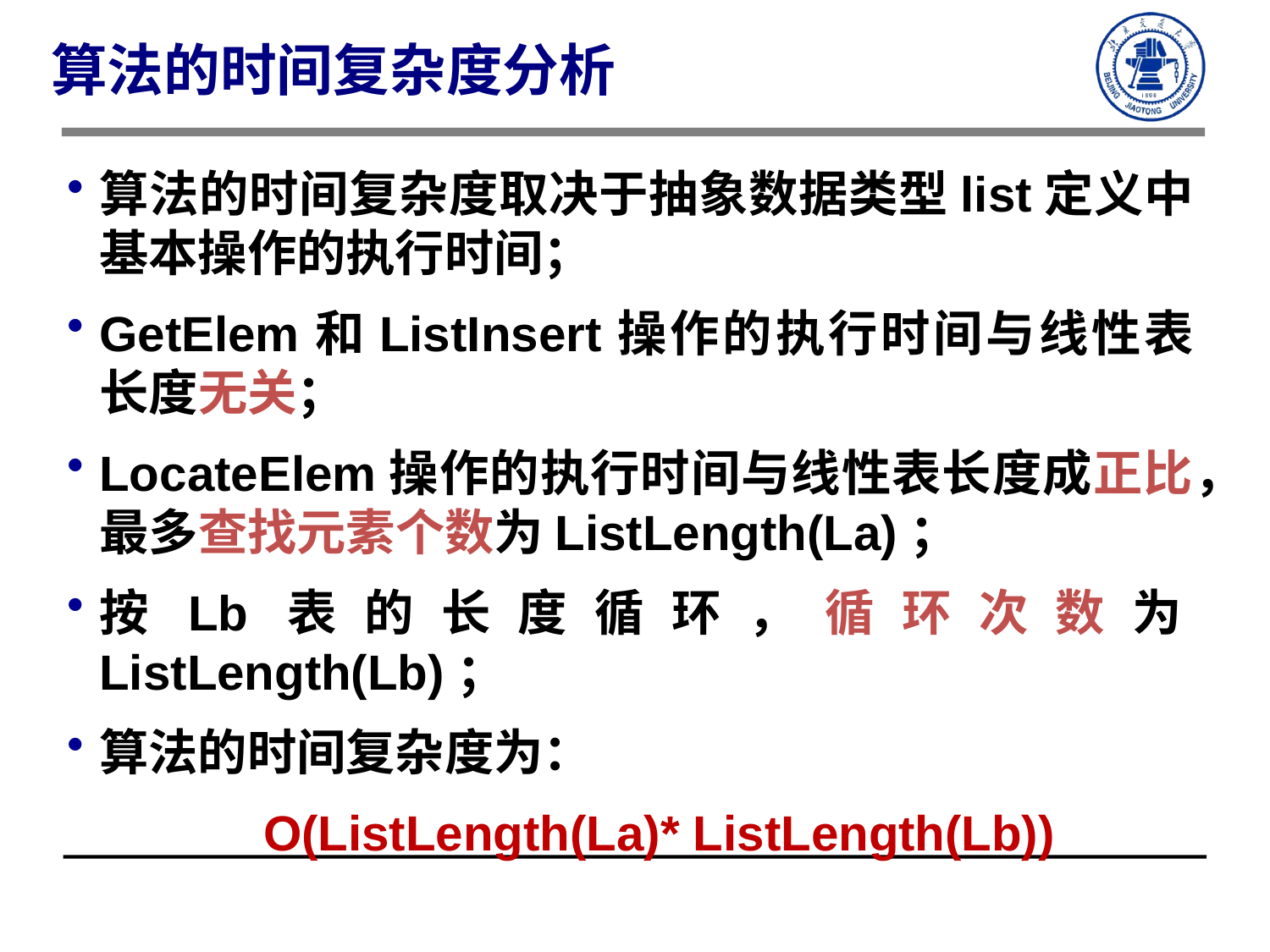

算法的时间复杂度分析
算法的时间复杂度取决于抽象数据类型list定义中基本操作的执行时间；
GetElem和ListInsert操作的执行时间与线性表长度无关；
LocateElem操作的执行时间与线性表长度成正比，最多查找元素个数为ListLength(La)；
按Lb表的长度循环，循环次数为ListLength(Lb)；
算法的时间复杂度为：
	     O(ListLength(La)* ListLength(Lb))